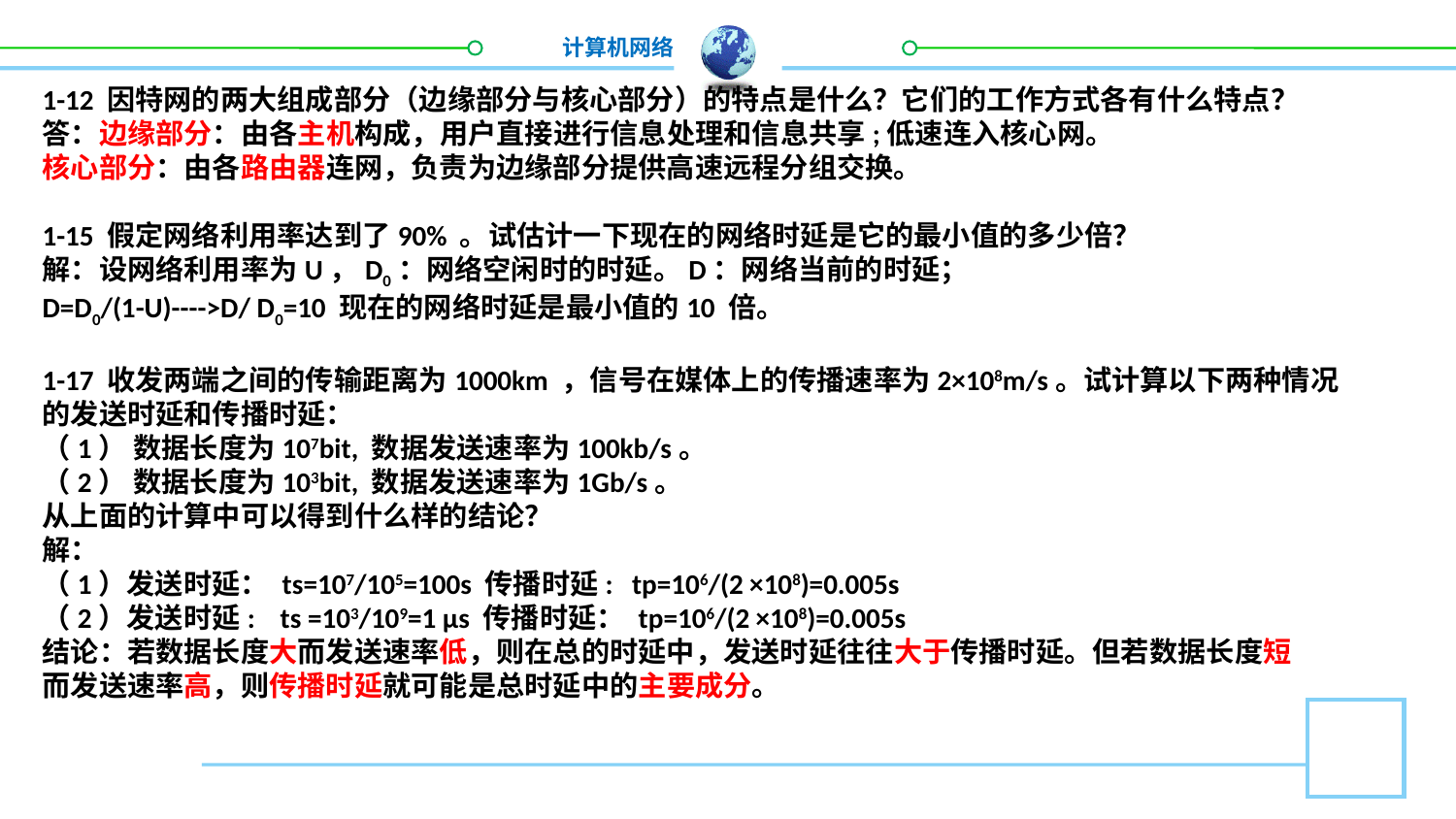

1-12 因特网的两大组成部分（边缘部分与核心部分）的特点是什么？它们的工作方式各有什么特点？
答：边缘部分：由各主机构成，用户直接进行信息处理和信息共享;低速连入核心网。
核心部分：由各路由器连网，负责为边缘部分提供高速远程分组交换。

1-15 假定网络利用率达到了90% 。试估计一下现在的网络时延是它的最小值的多少倍？
解：设网络利用率为U，D0：网络空闲时的时延。D：网络当前的时延；
D=D0/(1-U)---->D/ D0=10 现在的网络时延是最小值的10 倍。

1-17 收发两端之间的传输距离为1000km ，信号在媒体上的传播速率为2×108m/s。试计算以下两种情况
的发送时延和传播时延：
（1） 数据长度为107bit, 数据发送速率为100kb/s。
（2） 数据长度为103bit, 数据发送速率为1Gb/s。
从上面的计算中可以得到什么样的结论？
解：
（1）发送时延： ts=107/105=100s 传播时延:   tp=106/(2 ×108)=0.005s
（2）发送时延:    ts =103/109=1 μs 传播时延： tp=106/(2 ×108)=0.005s
结论：若数据长度大而发送速率低，则在总的时延中，发送时延往往大于传播时延。但若数据长度短
而发送速率高，则传播时延就可能是总时延中的主要成分。